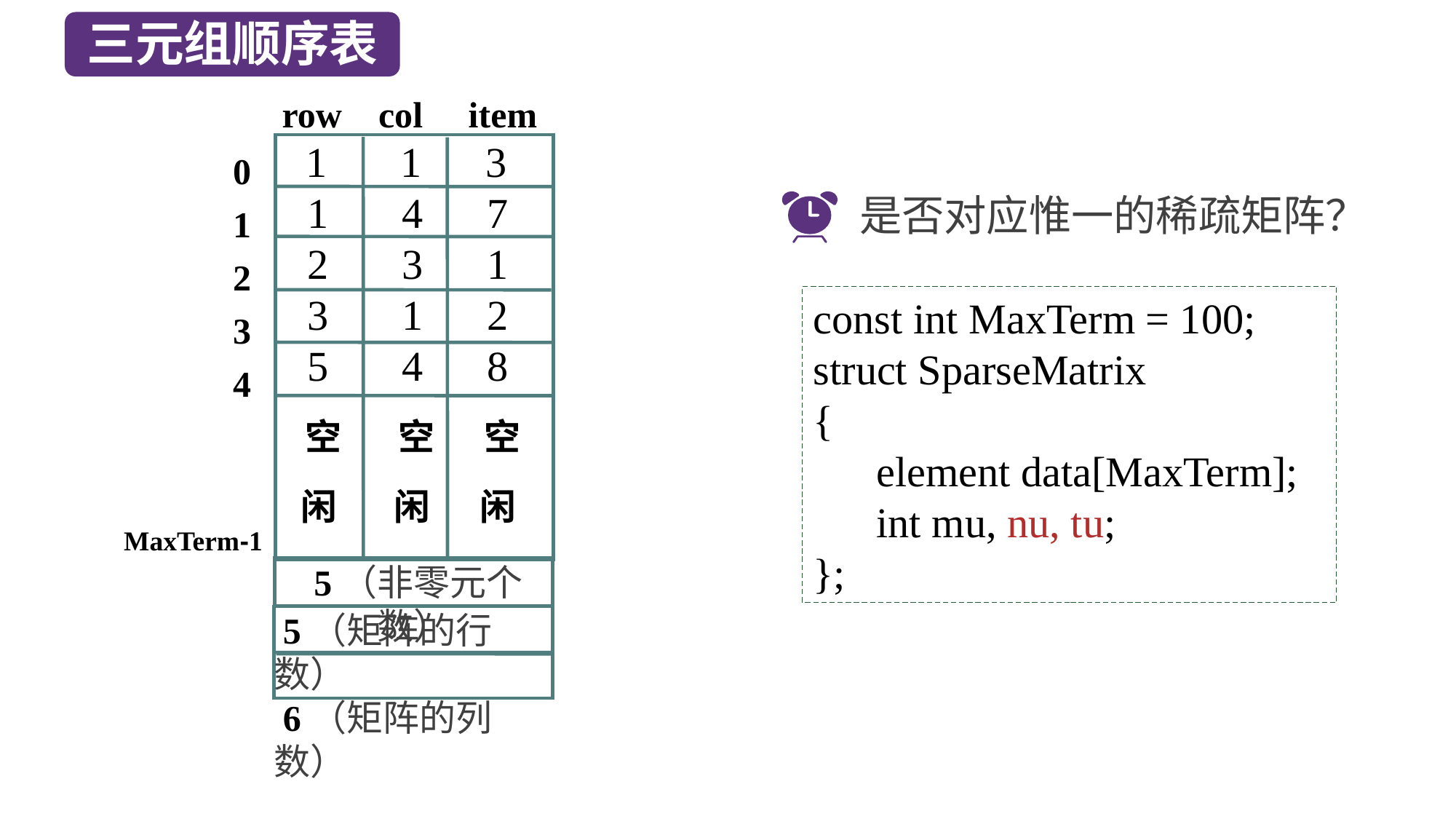

三元组顺序表

row    col     item
   1       1      3
   1       4      7
   2       3      1
   3       1      2
   5       4      8
  空       空      空

  闲       闲      闲

0
1
2
3
4

MaxTerm-1
 5（非零元个数）
是否对应惟一的稀疏矩阵？

const int MaxTerm = 100;
struct SparseMatrix
{
      element data[MaxTerm];
      int mu, nu, tu;
};
 5（矩阵的行数）
 6（矩阵的列数）